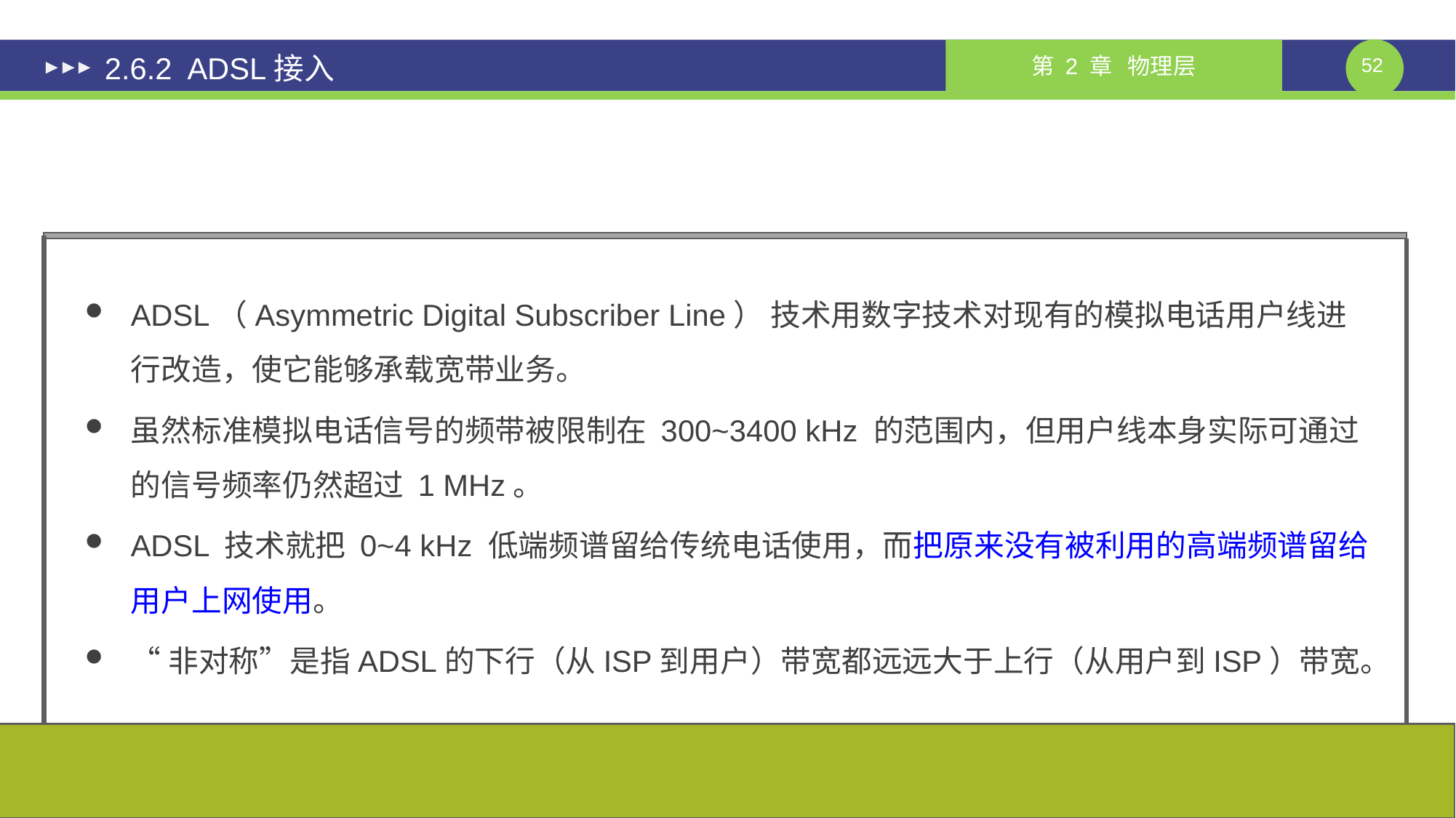

# 2.6.2  ADSL接入

ADSL（Asymmetric Digital Subscriber Line） 技术用数字技术对现有的模拟电话用户线进行改造，使它能够承载宽带业务。
虽然标准模拟电话信号的频带被限制在 300~3400 kHz 的范围内，但用户线本身实际可通过的信号频率仍然超过 1 MHz。
ADSL 技术就把 0~4 kHz 低端频谱留给传统电话使用，而把原来没有被利用的高端频谱留给用户上网使用。
“非对称”是指ADSL的下行（从ISP到用户）带宽都远远大于上行（从用户到ISP）带宽。

课件制作人：谢钧 谢希仁